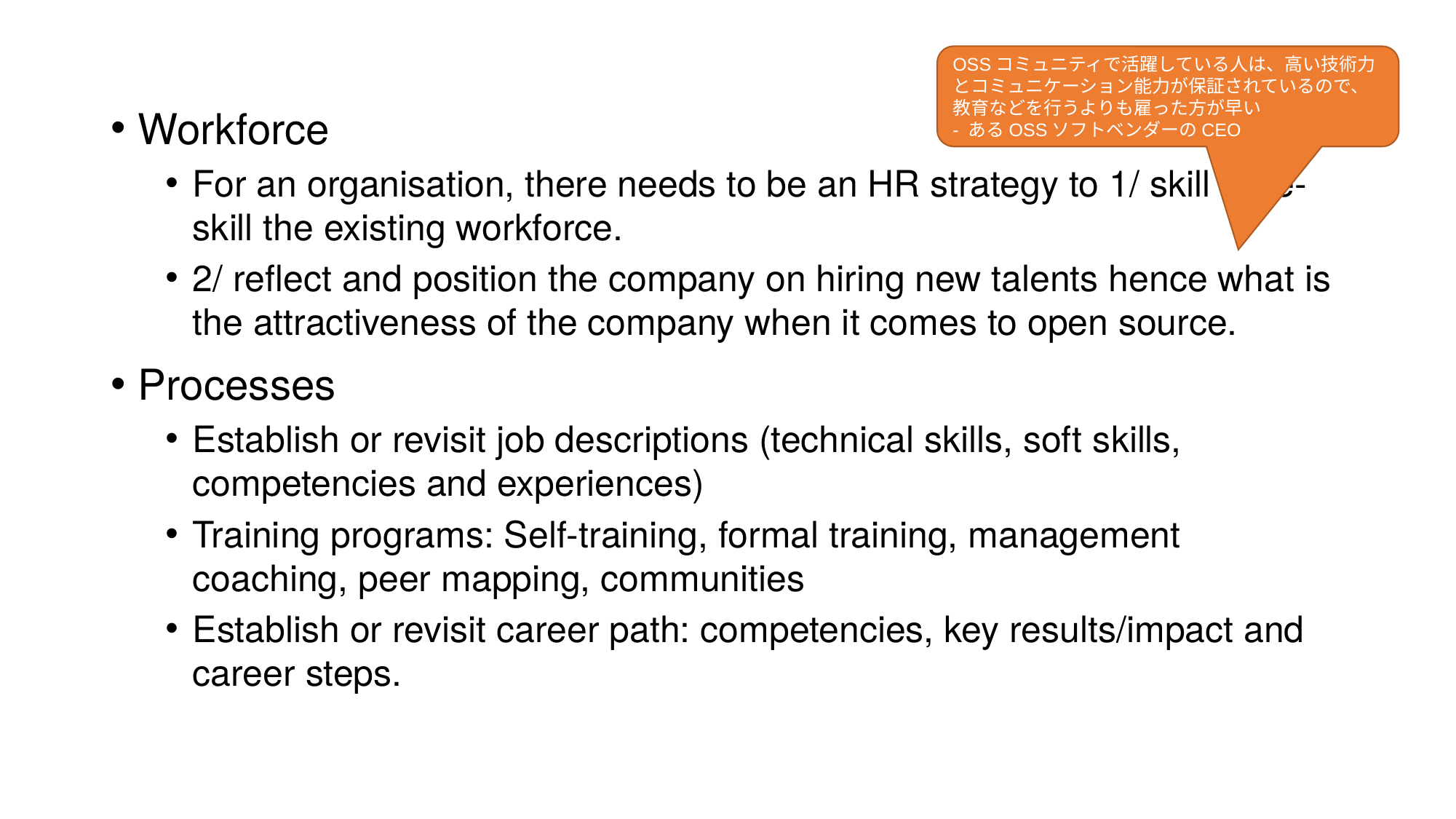

OSSコミュニティで活躍している人は、高い技術力とコミュニケーション能力が保証されているので、教育などを行うよりも雇った方が早い
- あるOSSソフトベンダーのCEO
Workforce
For an organisation, there needs to be an HR strategy to 1/ skill or re-skill the existing workforce.
2/ reflect and position the company on hiring new talents hence what is the attractiveness of the company when it comes to open source.
Processes
Establish or revisit job descriptions (technical skills, soft skills, competencies and experiences)
Training programs: Self-training, formal training, management coaching, peer mapping, communities
Establish or revisit career path: competencies, key results/impact and career steps.